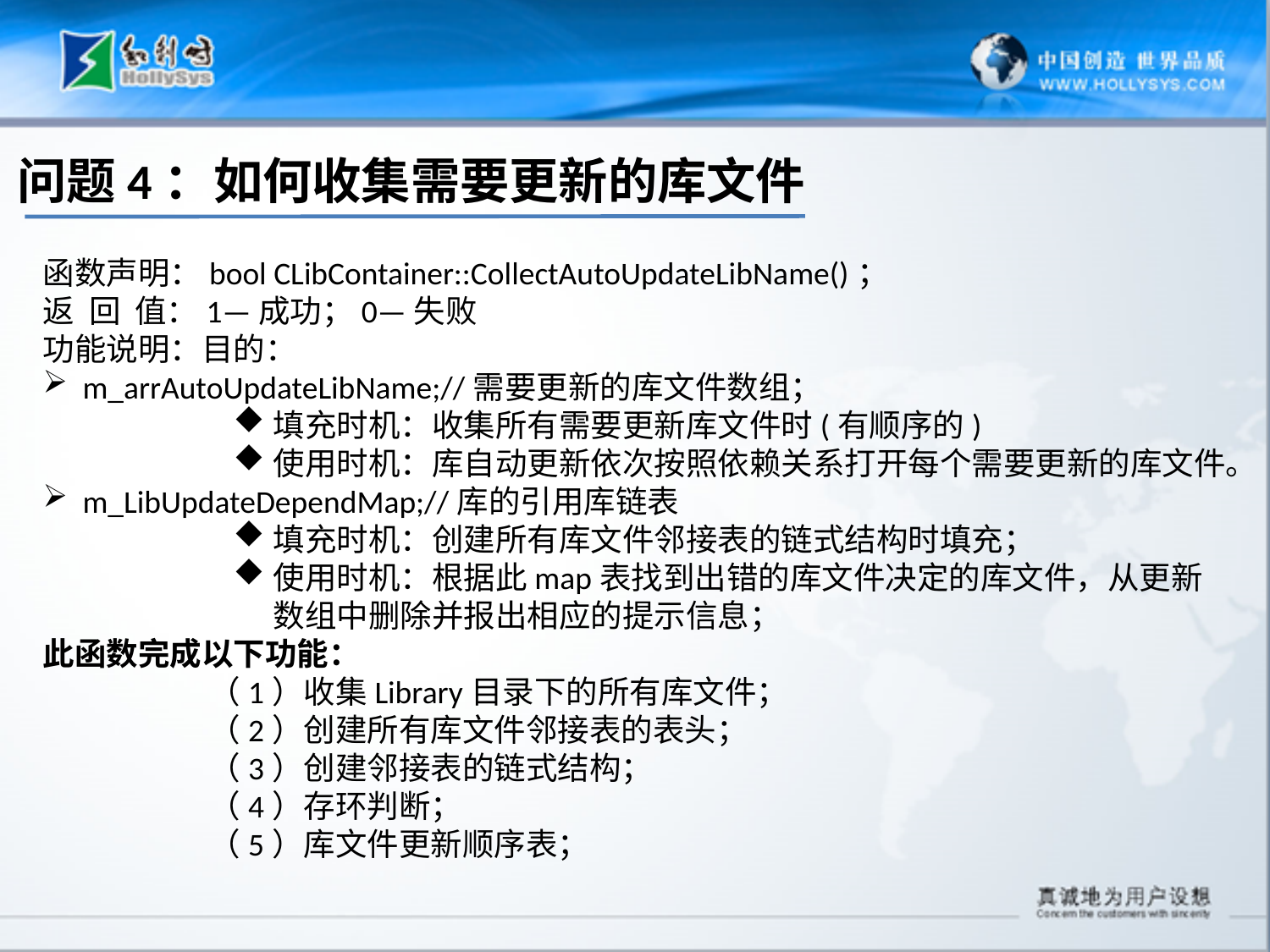

问题4：如何收集需要更新的库文件
函数声明：bool CLibContainer::CollectAutoUpdateLibName()；
返  回  值：1—成功；0—失败
功能说明：目的：
m_arrAutoUpdateLibName;//需要更新的库文件数组；
填充时机：收集所有需要更新库文件时(有顺序的)
使用时机：库自动更新依次按照依赖关系打开每个需要更新的库文件。
m_LibUpdateDependMap;//库的引用库链表
填充时机：创建所有库文件邻接表的链式结构时填充；
使用时机：根据此map表找到出错的库文件决定的库文件，从更新数组中删除并报出相应的提示信息；
此函数完成以下功能：
                      （1）收集Library目录下的所有库文件；
                      （2）创建所有库文件邻接表的表头；
                      （3）创建邻接表的链式结构；
                      （4）存环判断；
                      （5）库文件更新顺序表；